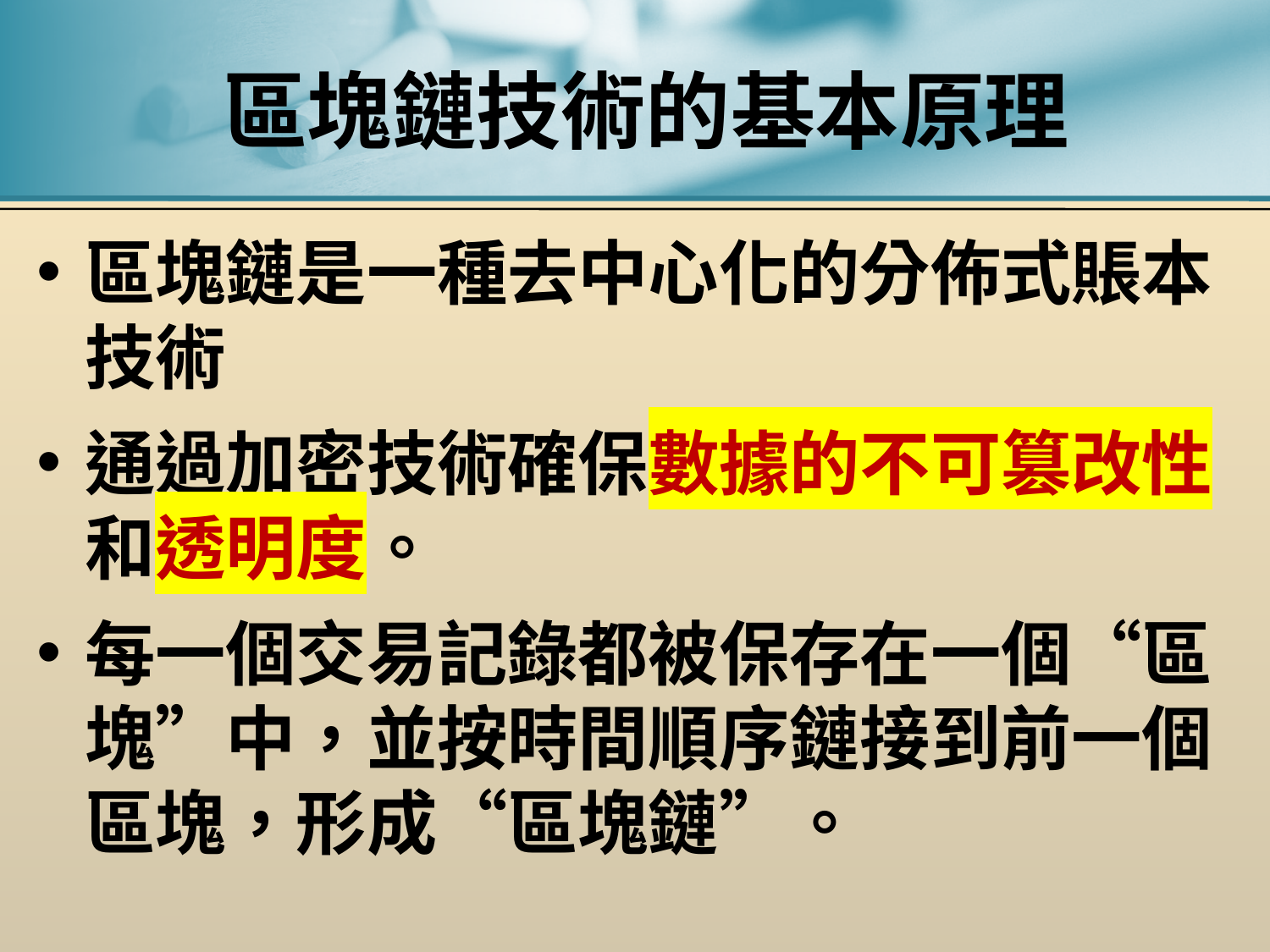

# 區塊鏈技術的基本原理
區塊鏈是一種去中心化的分佈式賬本技術
通過加密技術確保數據的不可篡改性和透明度。
每一個交易記錄都被保存在一個“區塊”中，並按時間順序鏈接到前一個區塊，形成“區塊鏈”。